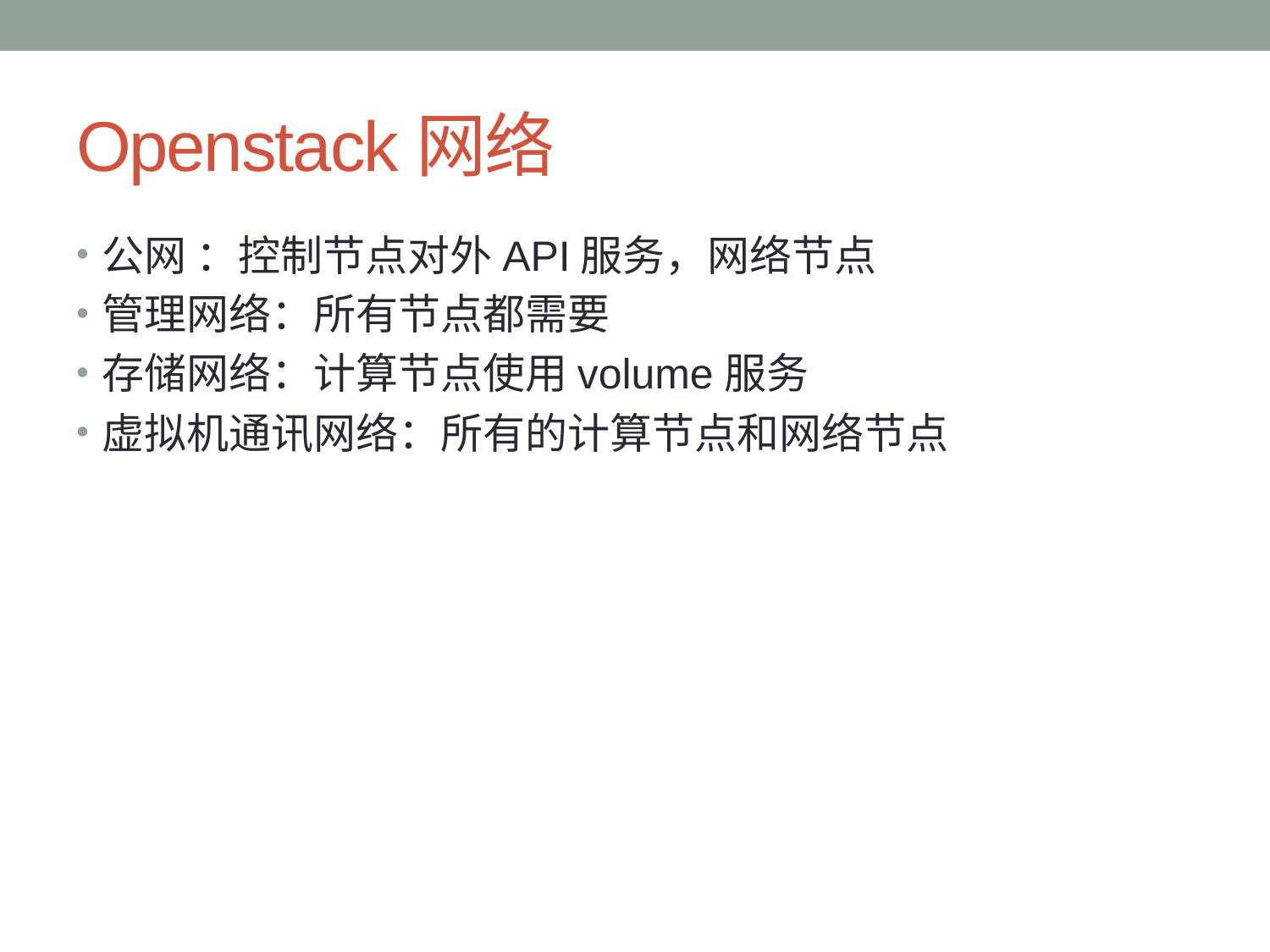

# Openstack网络
公网 ：控制节点对外API服务，网络节点
管理网络：所有节点都需要
存储网络：计算节点使用volume服务
虚拟机通讯网络：所有的计算节点和网络节点